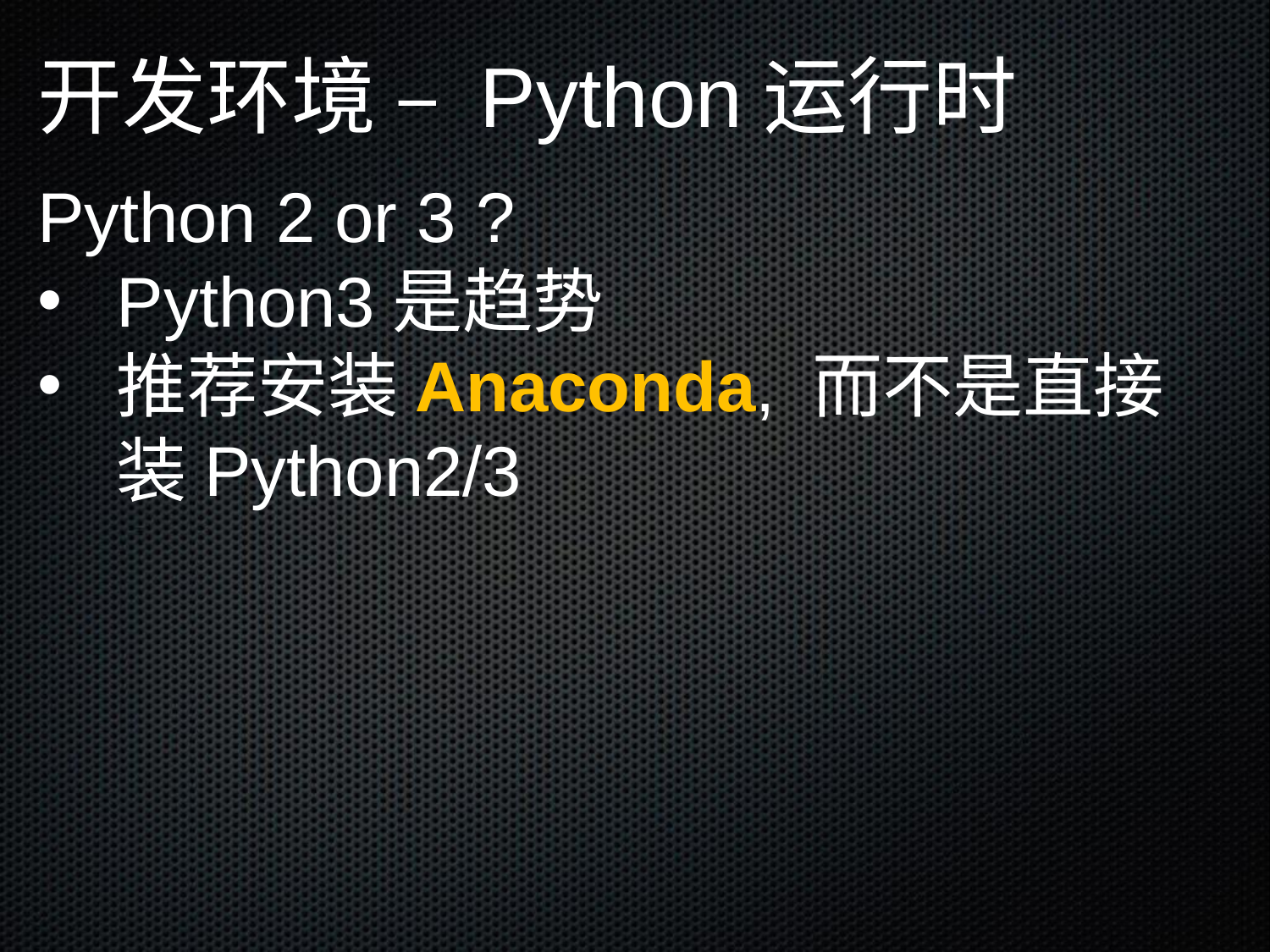

开发环境 – Python运行时
Python 2 or 3 ?
Python3是趋势
推荐安装Anaconda, 而不是直接装Python2/3